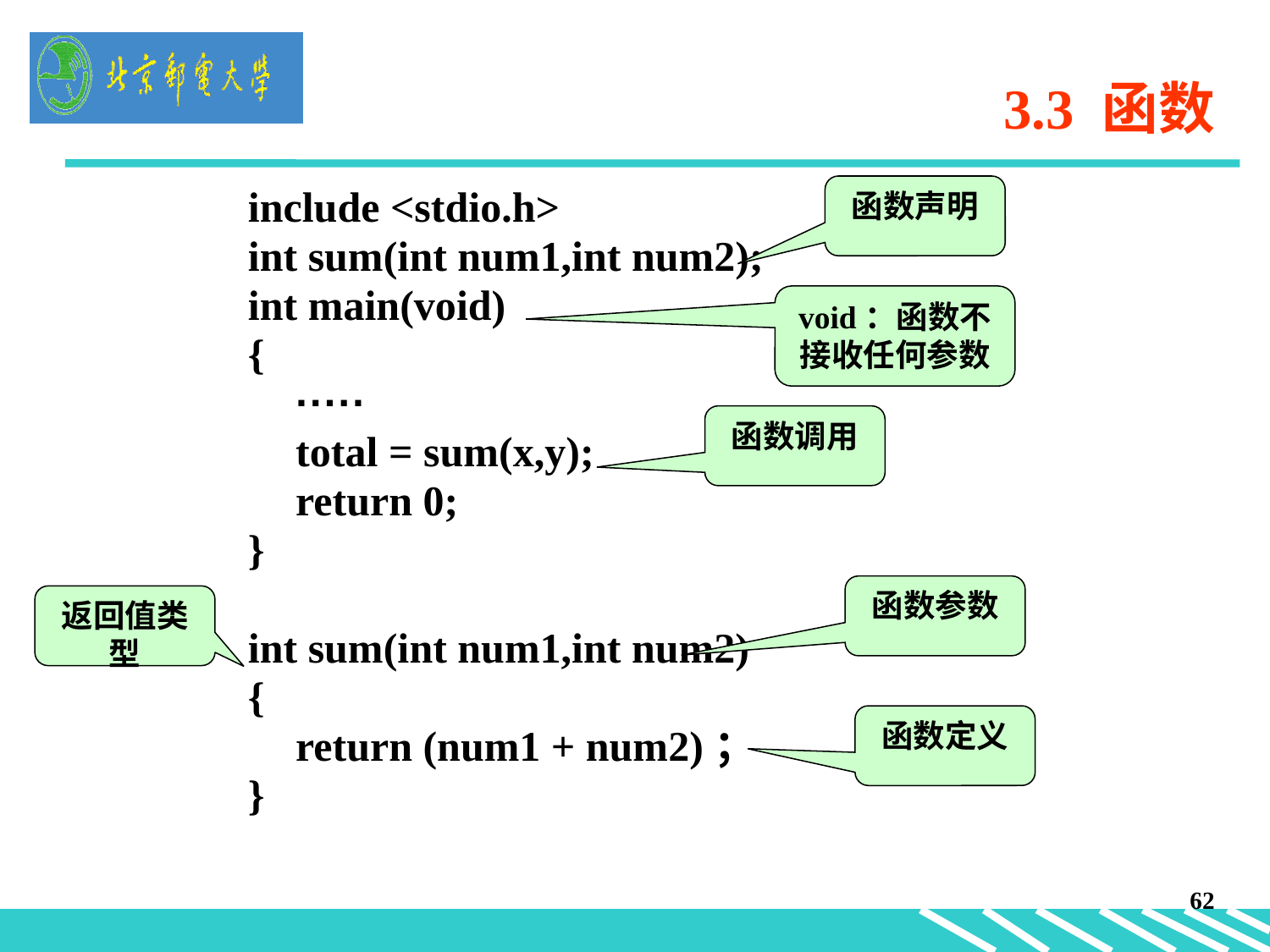

# 3.3 函数
函数声明
include <stdio.h>
int sum(int num1,int num2);
int main(void)
{
	·····
	total = sum(x,y);
	return 0;
}

int sum(int num1,int num2)
{
	return (num1 + num2)；
}
void：函数不接收任何参数
函数调用
函数参数
返回值类型
函数定义
62